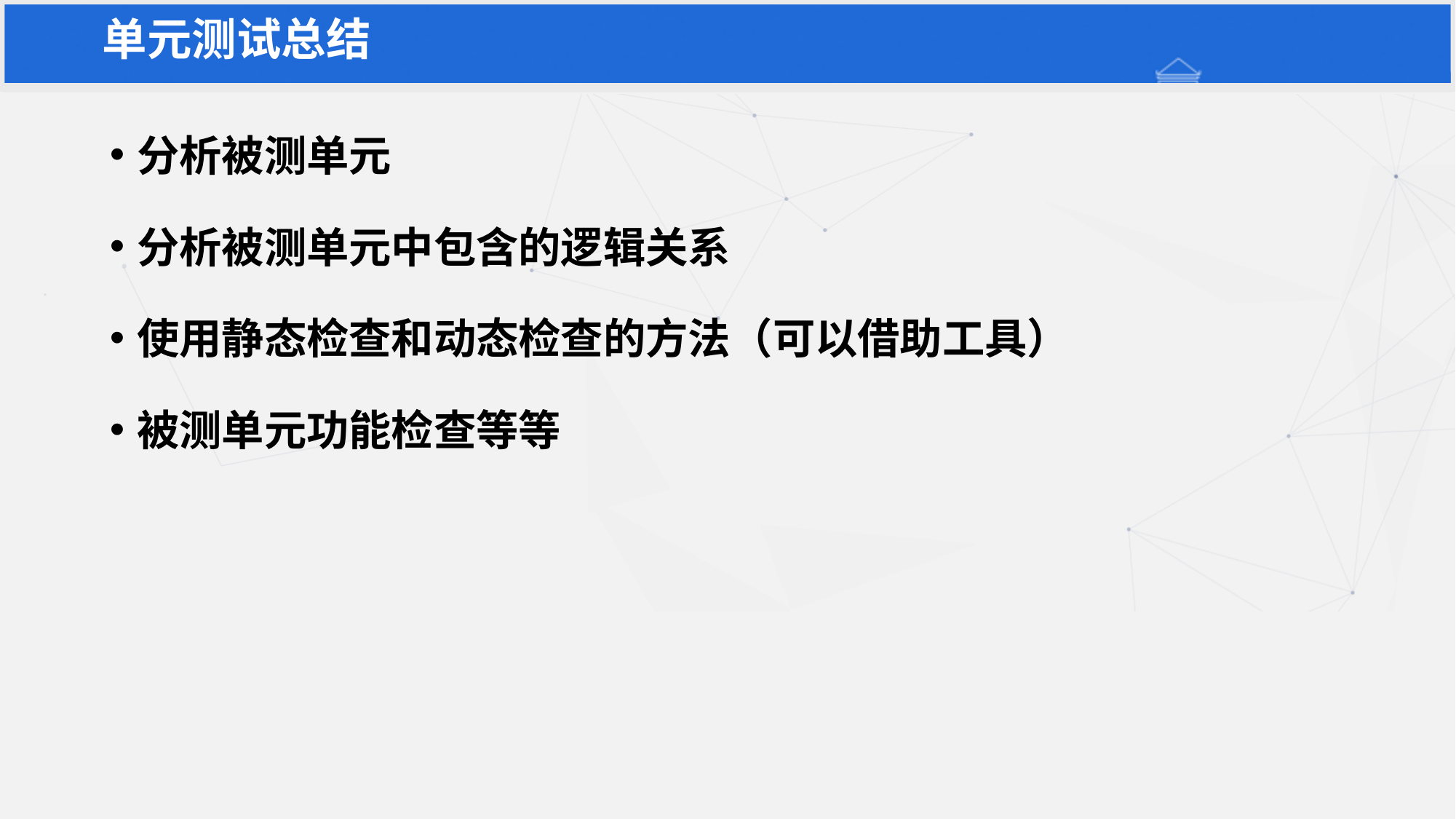

单元测试总结
分析被测单元
分析被测单元中包含的逻辑关系
使用静态检查和动态检查的方法（可以借助工具）
被测单元功能检查等等